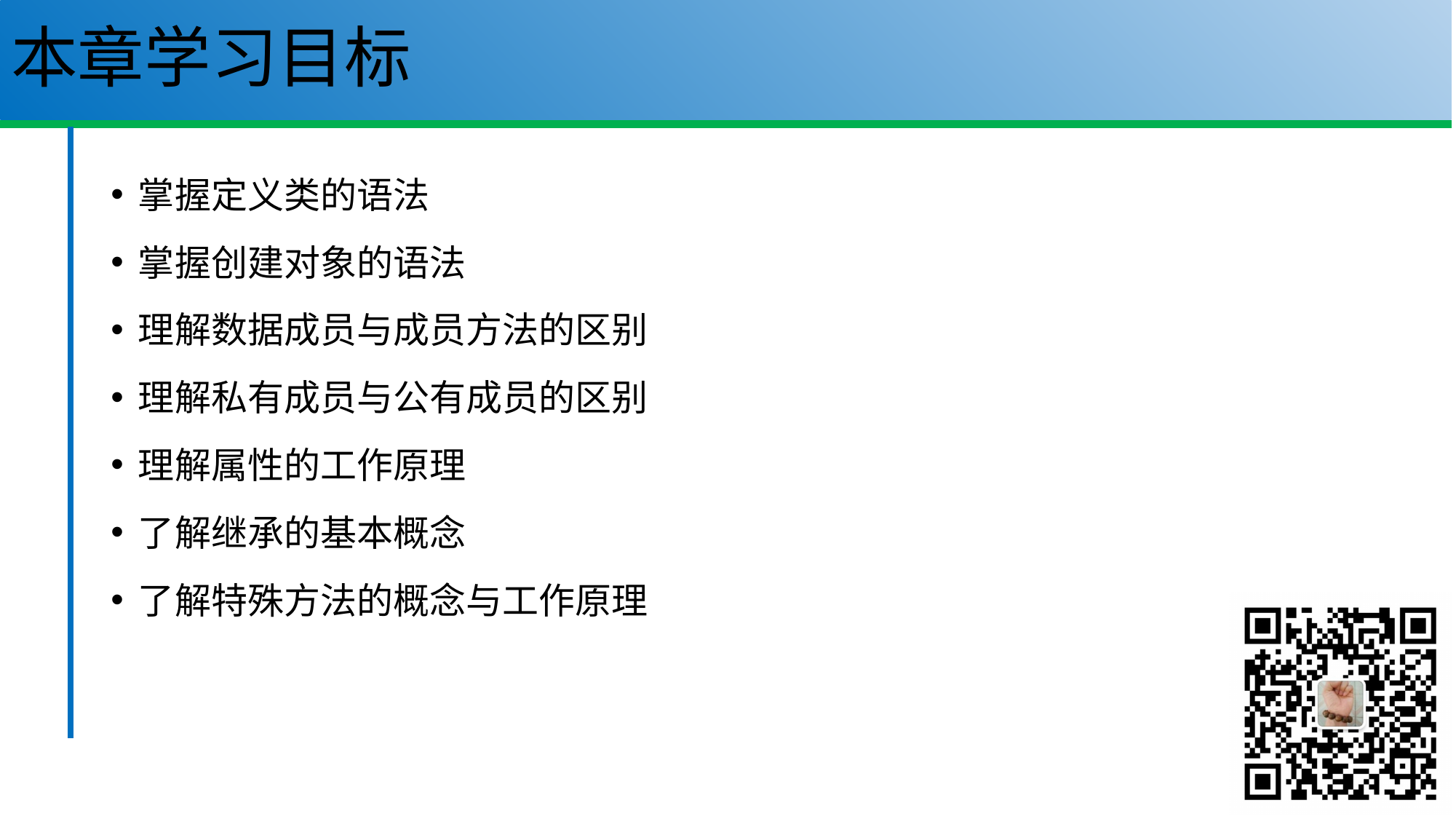

# 本章学习目标
掌握定义类的语法
掌握创建对象的语法
理解数据成员与成员方法的区别
理解私有成员与公有成员的区别
理解属性的工作原理
了解继承的基本概念
了解特殊方法的概念与工作原理
2